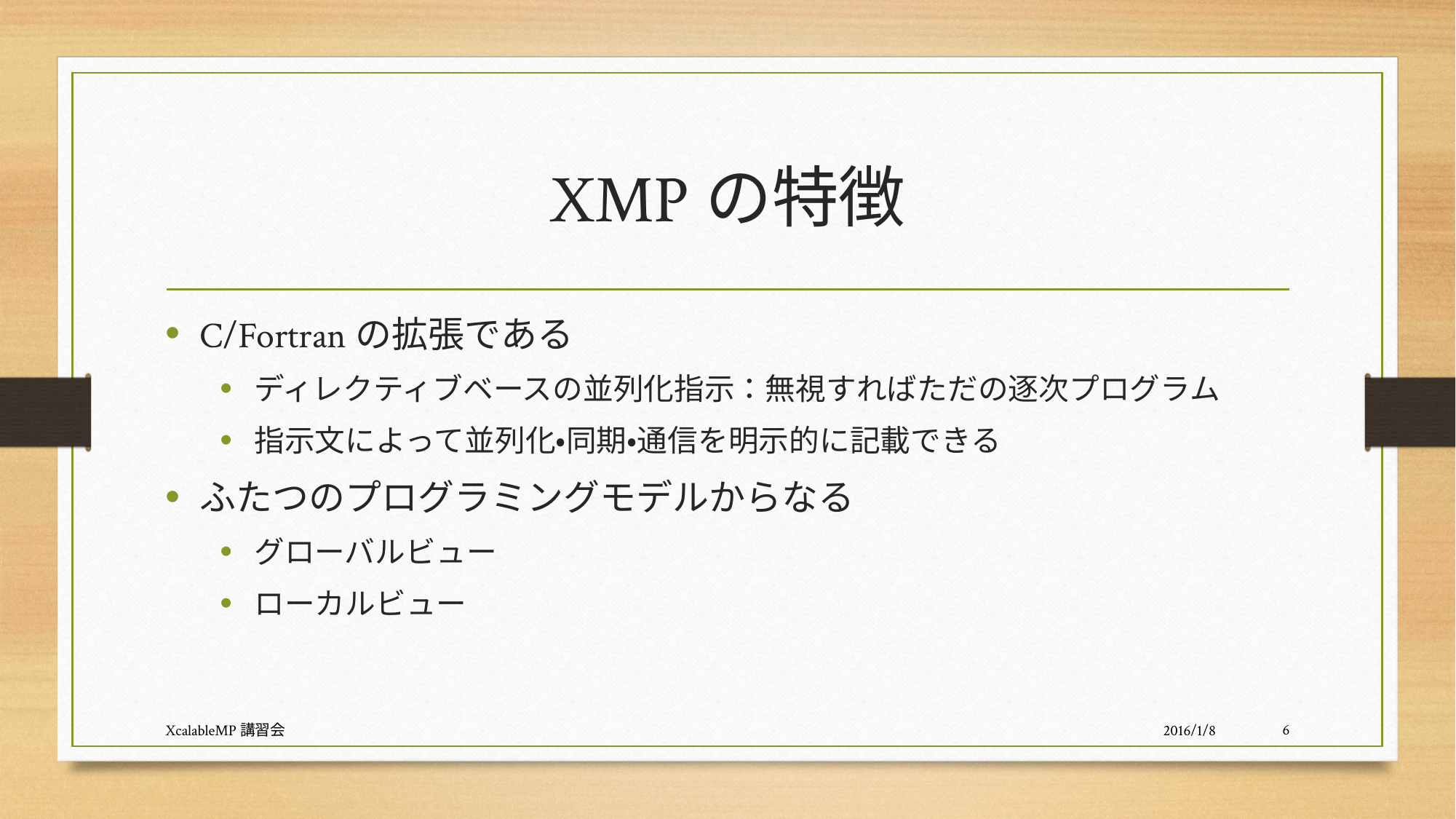

# XMPの特徴
C/Fortranの拡張である
ディレクティブベースの並列化指示：無視すればただの逐次プログラム
指示文によって並列化・同期・通信を明示的に記載できる
ふたつのプログラミングモデルからなる
グローバルビュー
ローカルビュー
XcalableMP講習会
2016/1/8
6